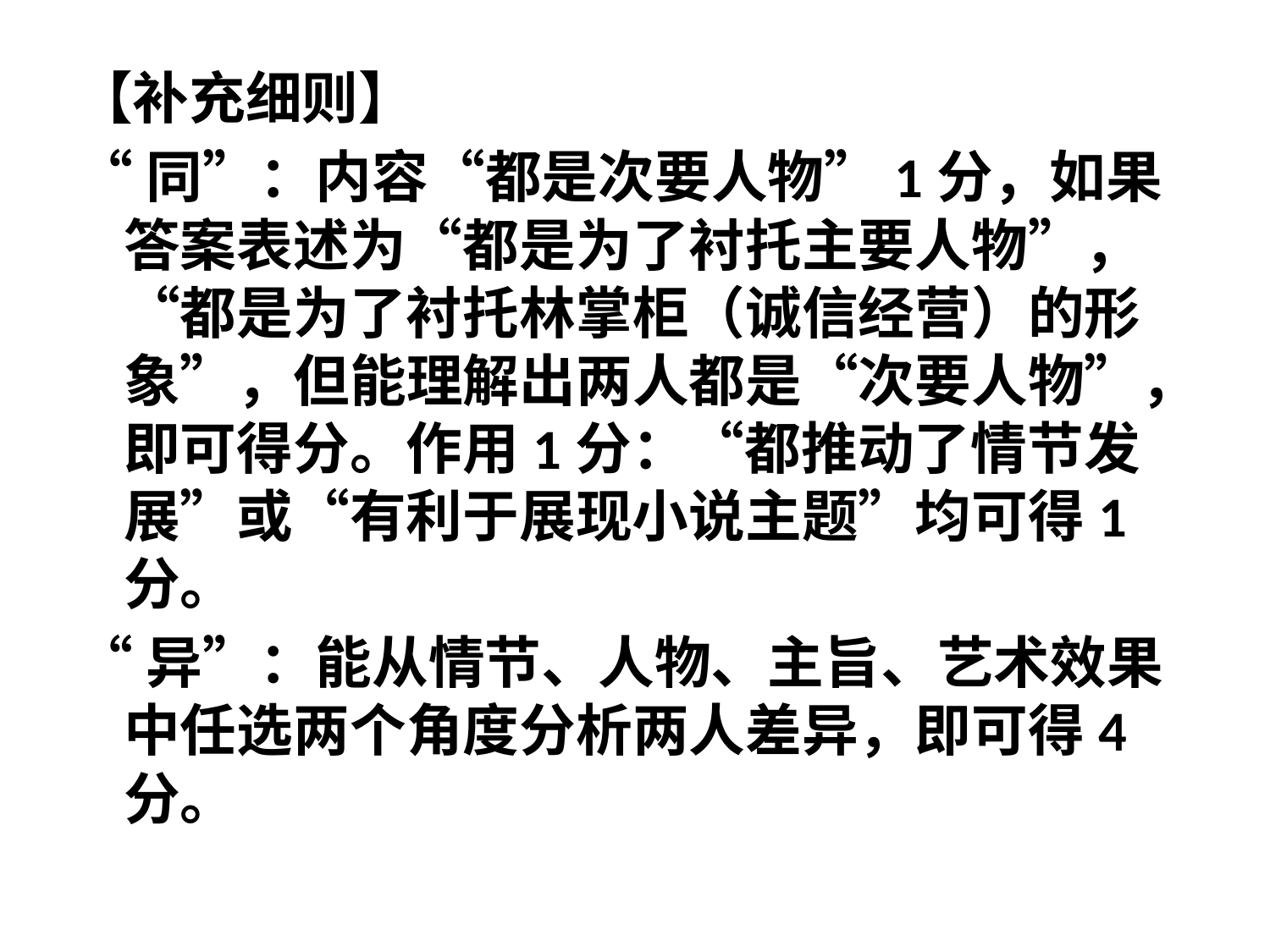

【补充细则】
“同”：内容“都是次要人物”1分，如果答案表述为“都是为了衬托主要人物”，“都是为了衬托林掌柜（诚信经营）的形象”，但能理解出两人都是“次要人物”，即可得分。作用1分：“都推动了情节发展”或“有利于展现小说主题”均可得1分。
“异”：能从情节、人物、主旨、艺术效果中任选两个角度分析两人差异，即可得4分。